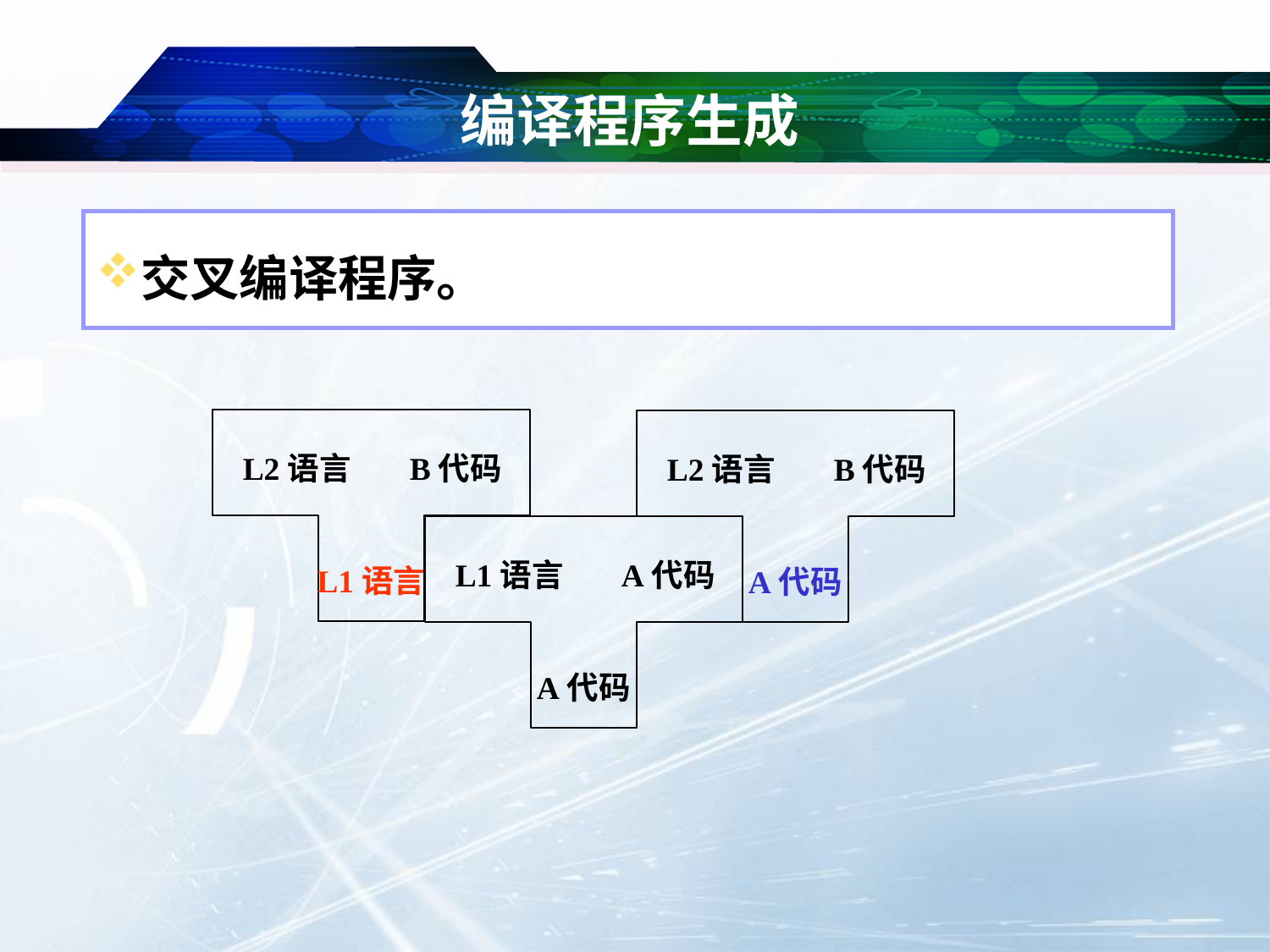

# 编译程序生成
交叉编译程序。

L2语言
B代码
L1语言

L2语言
B代码
A代码

L1语言
A代码
A代码